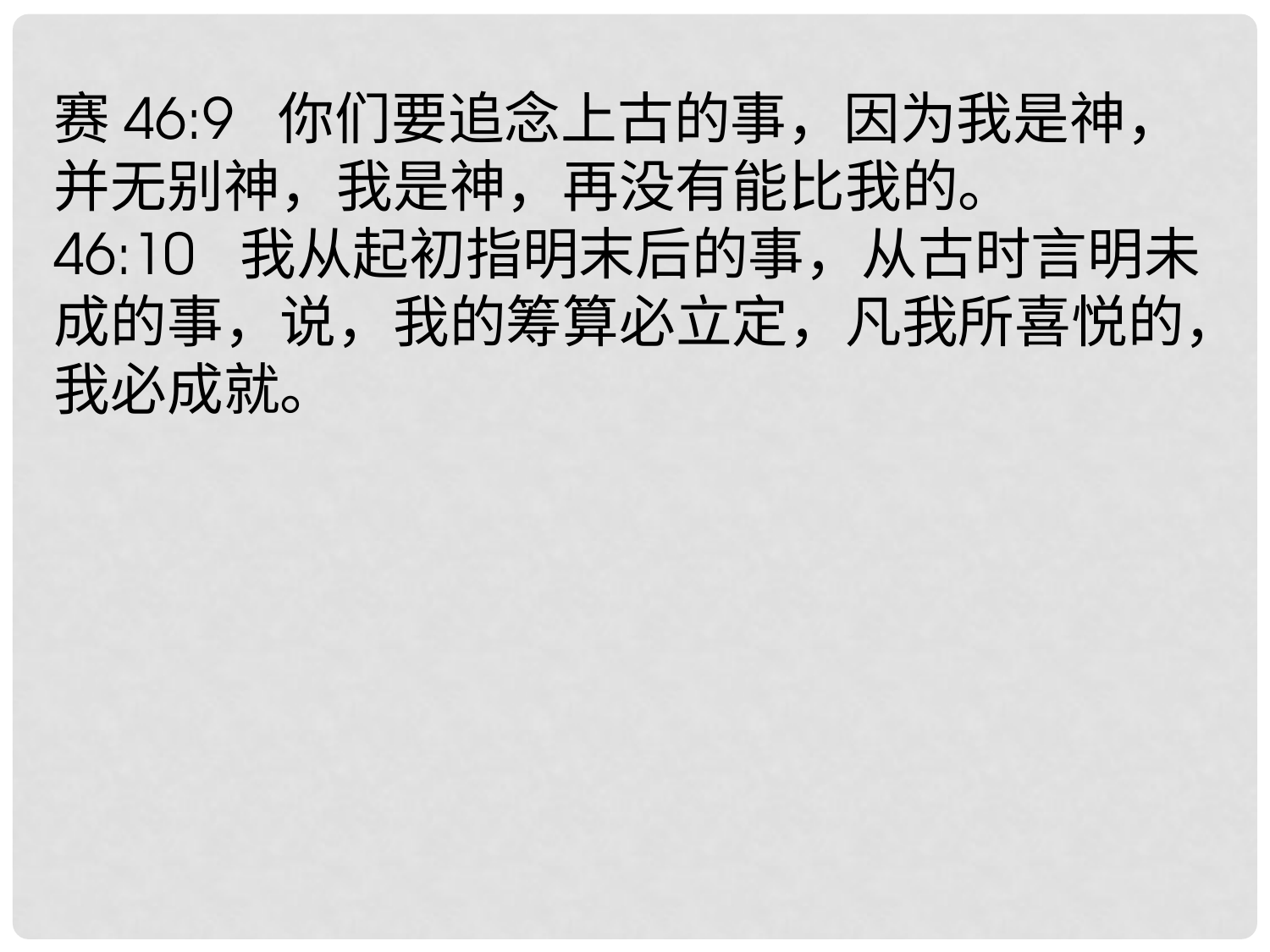

赛46:9  你们要追念上古的事，因为我是神，并无别神，我是神，再没有能比我的。
46:10  我从起初指明末后的事，从古时言明未成的事，说，我的筹算必立定，凡我所喜悦的，我必成就。